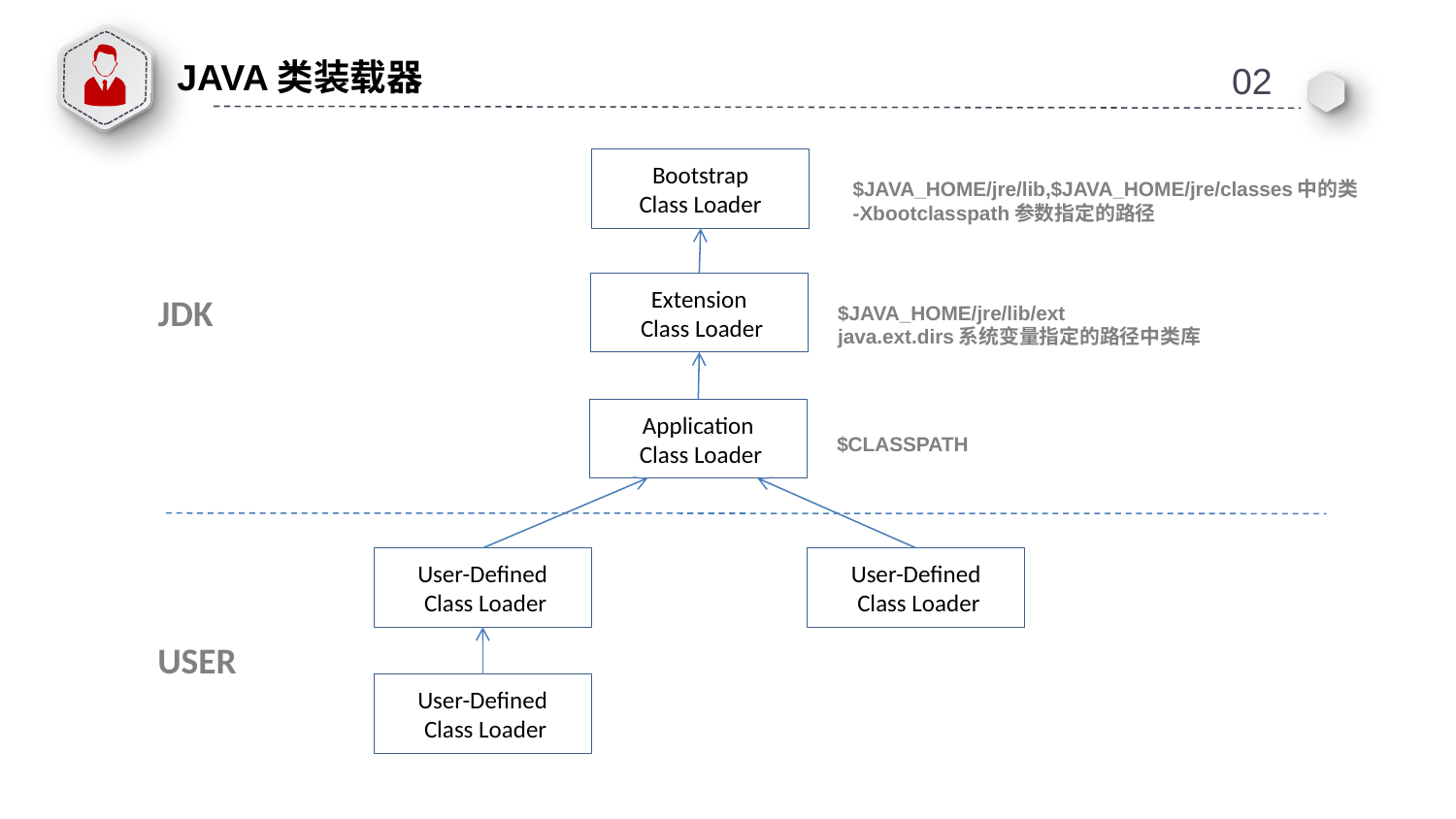

JAVA类装载器
02

Bootstrap
Class Loader
$JAVA_HOME/jre/lib,$JAVA_HOME/jre/classes中的类
-Xbootclasspath参数指定的路径
Extension
 Class Loader
JDK
$JAVA_HOME/jre/lib/ext
java.ext.dirs系统变量指定的路径中类库
Application
 Class Loader
$CLASSPATH
User-Defined
 Class Loader
User-Defined
 Class Loader
USER
User-Defined
 Class Loader